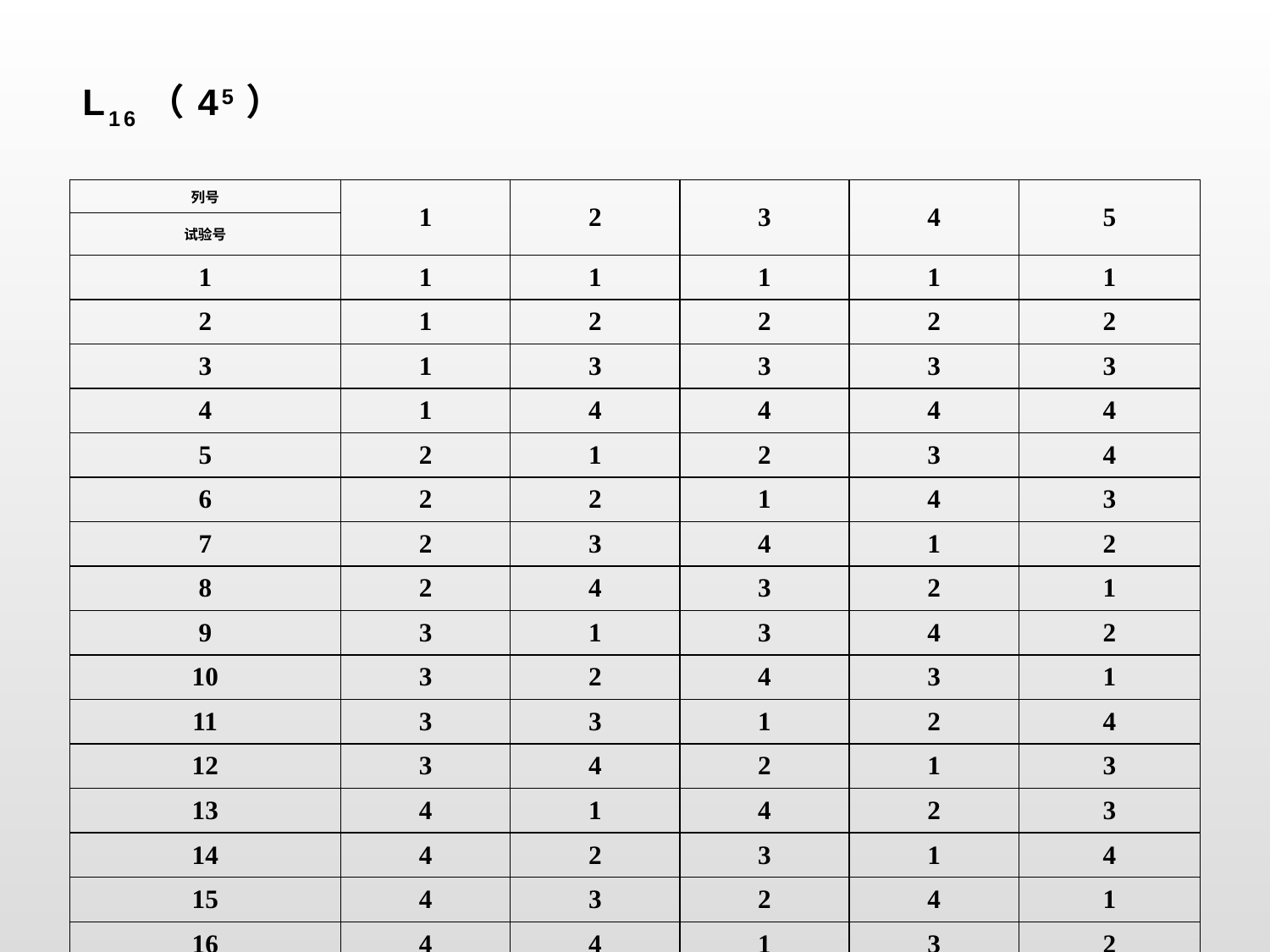

# L16（45）
| 列号 | 1 | 2 | 3 | 4 | 5 |
| --- | --- | --- | --- | --- | --- |
| 试验号 |  |  |  |  |  |
| 1 | 1 | 1 | 1 | 1 | 1 |
| 2 | 1 | 2 | 2 | 2 | 2 |
| 3 | 1 | 3 | 3 | 3 | 3 |
| 4 | 1 | 4 | 4 | 4 | 4 |
| 5 | 2 | 1 | 2 | 3 | 4 |
| 6 | 2 | 2 | 1 | 4 | 3 |
| 7 | 2 | 3 | 4 | 1 | 2 |
| 8 | 2 | 4 | 3 | 2 | 1 |
| 9 | 3 | 1 | 3 | 4 | 2 |
| 10 | 3 | 2 | 4 | 3 | 1 |
| 11 | 3 | 3 | 1 | 2 | 4 |
| 12 | 3 | 4 | 2 | 1 | 3 |
| 13 | 4 | 1 | 4 | 2 | 3 |
| 14 | 4 | 2 | 3 | 1 | 4 |
| 15 | 4 | 3 | 2 | 4 | 1 |
| 16 | 4 | 4 | 1 | 3 | 2 |